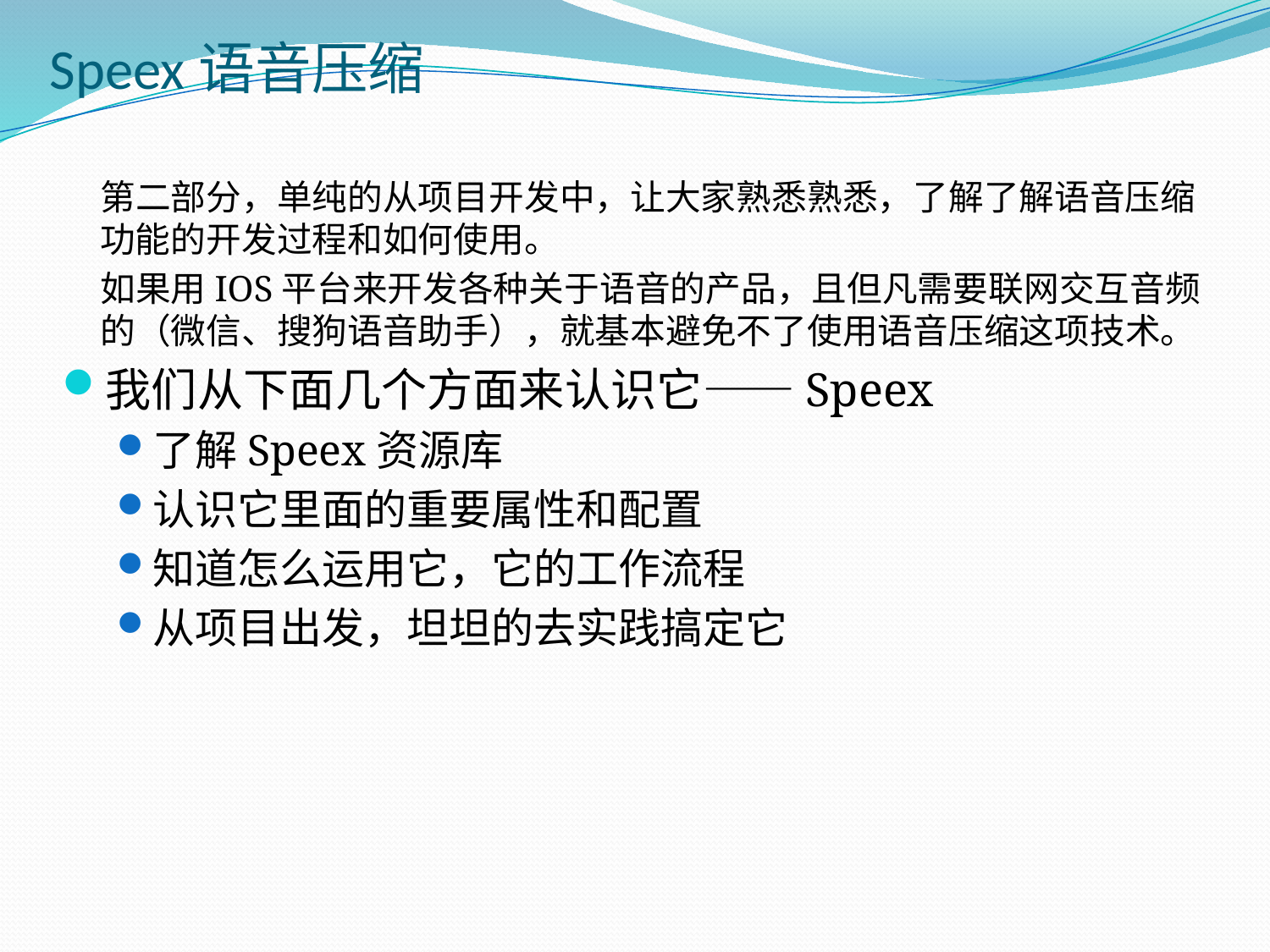

# Speex语音压缩

	第二部分，单纯的从项目开发中，让大家熟悉熟悉，了解了解语音压缩功能的开发过程和如何使用。
	如果用IOS平台来开发各种关于语音的产品，且但凡需要联网交互音频的（微信、搜狗语音助手），就基本避免不了使用语音压缩这项技术。
我们从下面几个方面来认识它——Speex
了解Speex资源库
认识它里面的重要属性和配置
知道怎么运用它，它的工作流程
从项目出发，坦坦的去实践搞定它